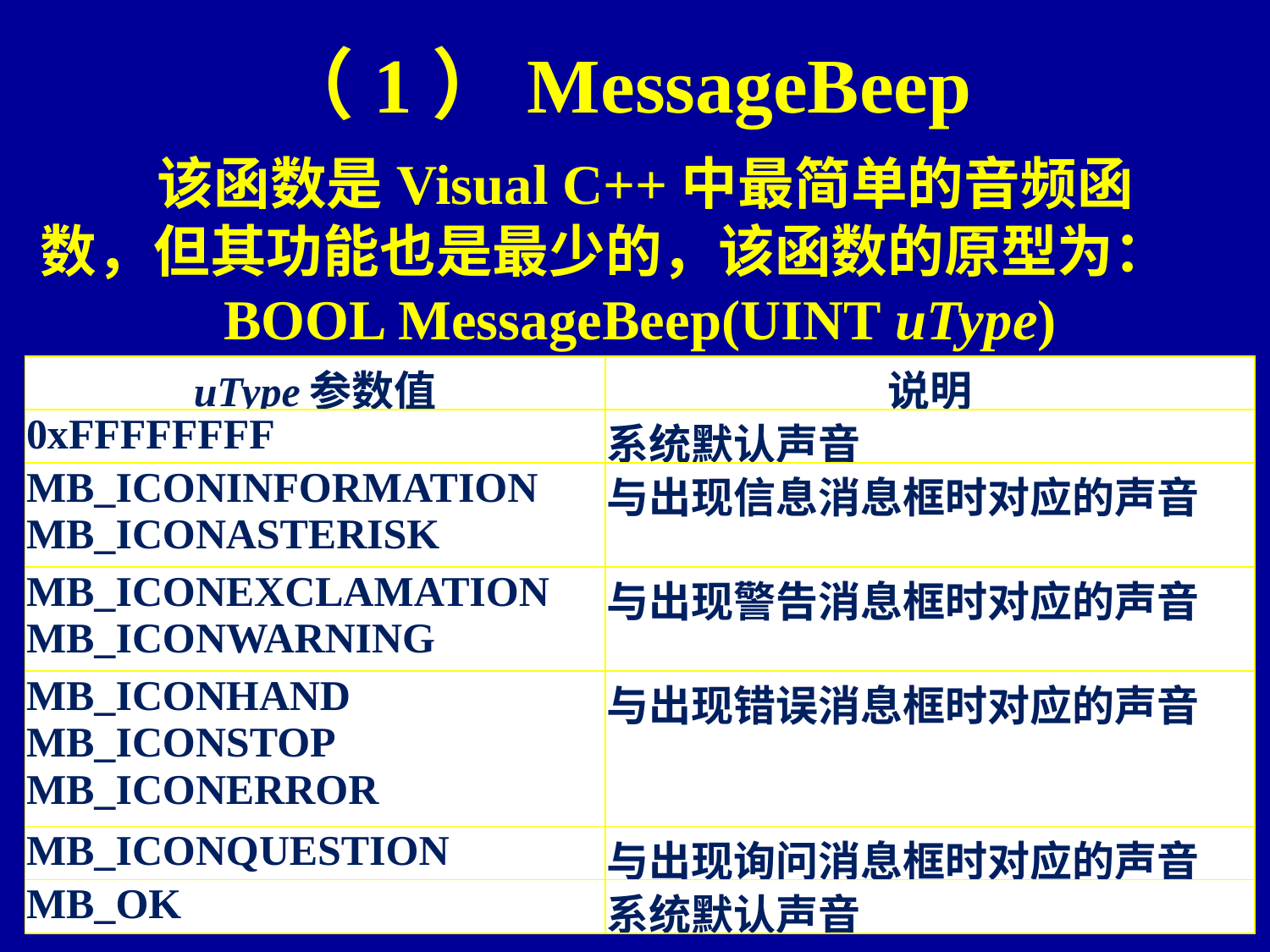

# （1）MessageBeep
        该函数是Visual C++中最简单的音频函数，但其功能也是最少的，该函数的原型为：
BOOL MessageBeep(UINT uType)
| uType参数值 | 说明 |
| --- | --- |
| 0xFFFFFFFF | 系统默认声音 |
| MB\_ICONINFORMATION MB\_ICONASTERISK | 与出现信息消息框时对应的声音 |
| MB\_ICONEXCLAMATION MB\_ICONWARNING | 与出现警告消息框时对应的声音 |
| MB\_ICONHAND MB\_ICONSTOP MB\_ICONERROR | 与出现错误消息框时对应的声音 |
| MB\_ICONQUESTION | 与出现询问消息框时对应的声音 |
| MB\_OK | 系统默认声音 |
6